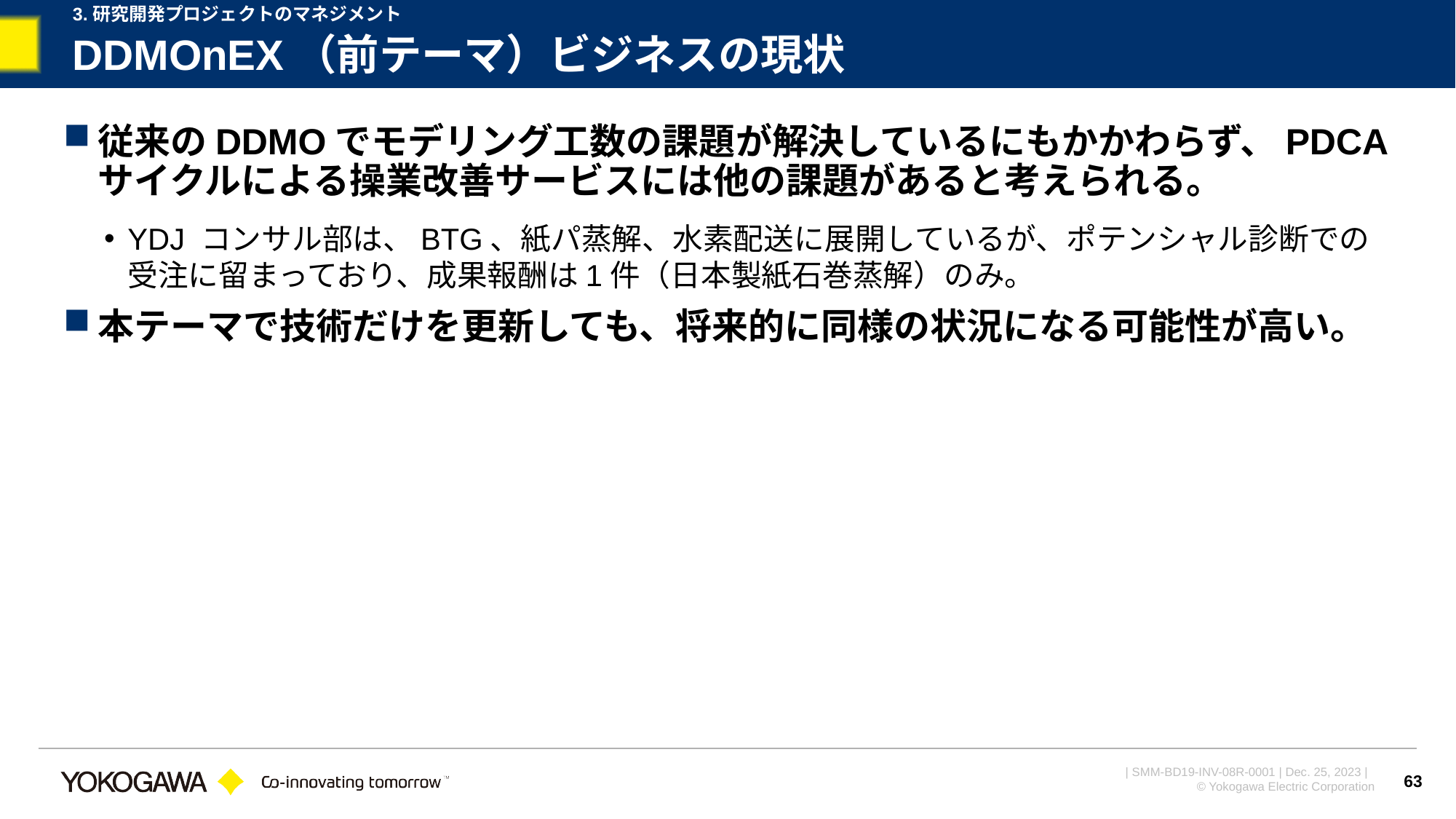

3.研究開発プロジェクトのマネジメント
# DDMOnEX（前テーマ）ビジネスの現状
従来のDDMOでモデリング工数の課題が解決しているにもかかわらず、PDCAサイクルによる操業改善サービスには他の課題があると考えられる。
YDJ コンサル部は、BTG、紙パ蒸解、水素配送に展開しているが、ポテンシャル診断での受注に留まっており、成果報酬は1件（日本製紙石巻蒸解）のみ。
本テーマで技術だけを更新しても、将来的に同様の状況になる可能性が高い。
63